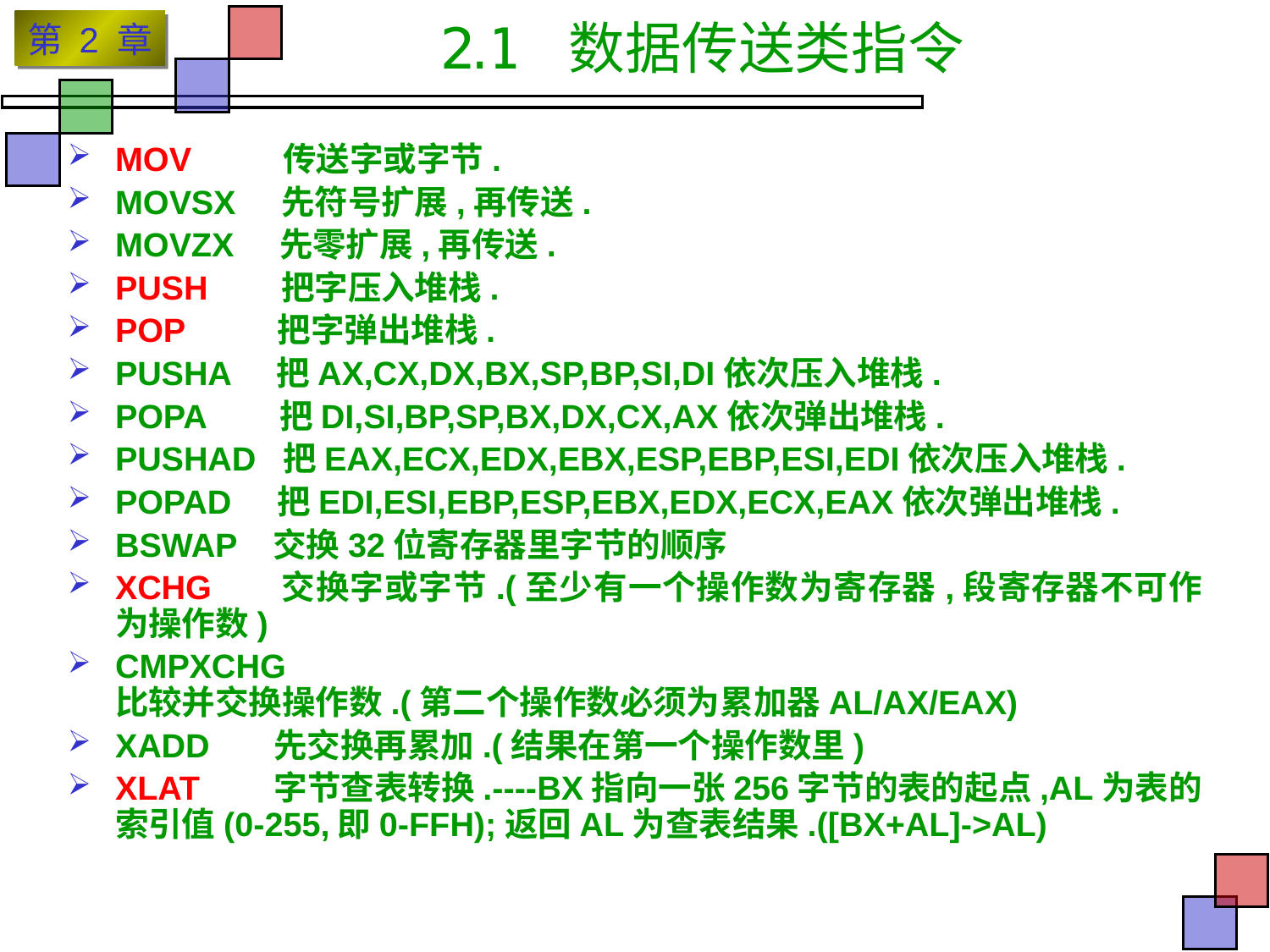

# 2.1  数据传送类指令
MOV         传送字或字节.
MOVSX    先符号扩展,再传送.
MOVZX    先零扩展,再传送.
PUSH       把字压入堆栈.
POP         把字弹出堆栈.
PUSHA    把AX,CX,DX,BX,SP,BP,SI,DI依次压入堆栈.
POPA       把DI,SI,BP,SP,BX,DX,CX,AX依次弹出堆栈.
PUSHAD  把EAX,ECX,EDX,EBX,ESP,EBP,ESI,EDI依次压入堆栈.
POPAD    把EDI,ESI,EBP,ESP,EBX,EDX,ECX,EAX依次弹出堆栈.
BSWAP   交换32位寄存器里字节的顺序
XCHG      交换字或字节.(至少有一个操作数为寄存器,段寄存器不可作为操作数)
CMPXCHG 比较并交换操作数.(第二个操作数必须为累加器AL/AX/EAX)
XADD      先交换再累加.(结果在第一个操作数里)
XLAT       字节查表转换.----BX指向一张256字节的表的起点,AL为表的索引值(0-255,即0-FFH);返回AL为查表结果.([BX+AL]->AL)